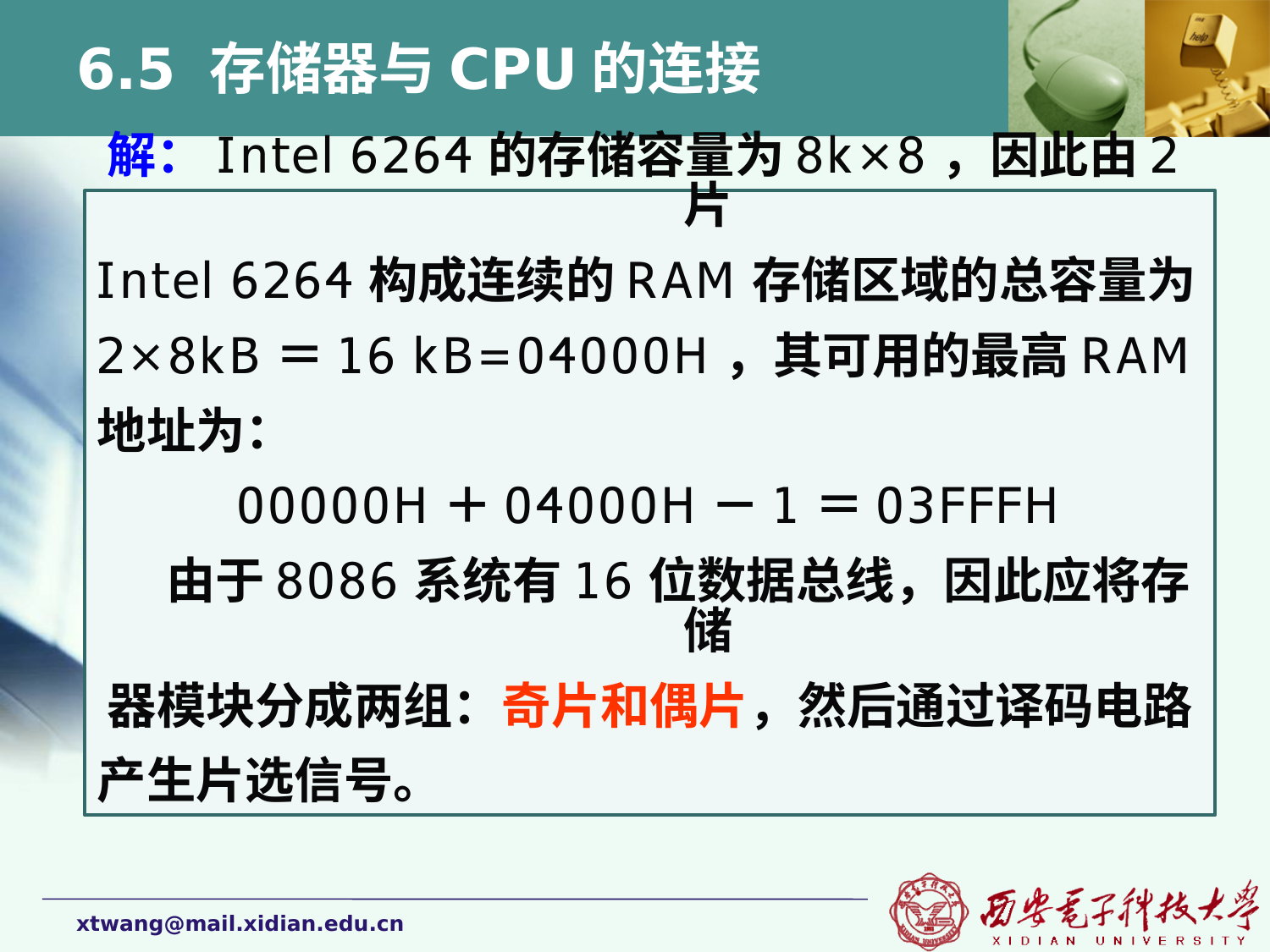

# 6.5 存储器与CPU的连接

解：Intel 6264的存储容量为8k×8，因此由2片
Intel 6264构成连续的RAM存储区域的总容量为
2×8kB＝16 kB=04000H，其可用的最高RAM
地址为：
00000H＋04000H－1＝03FFFH
    由于8086系统有16位数据总线，因此应将存储
器模块分成两组：奇片和偶片，然后通过译码电路
产生片选信号。
xtwang@mail.xidian.edu.cn